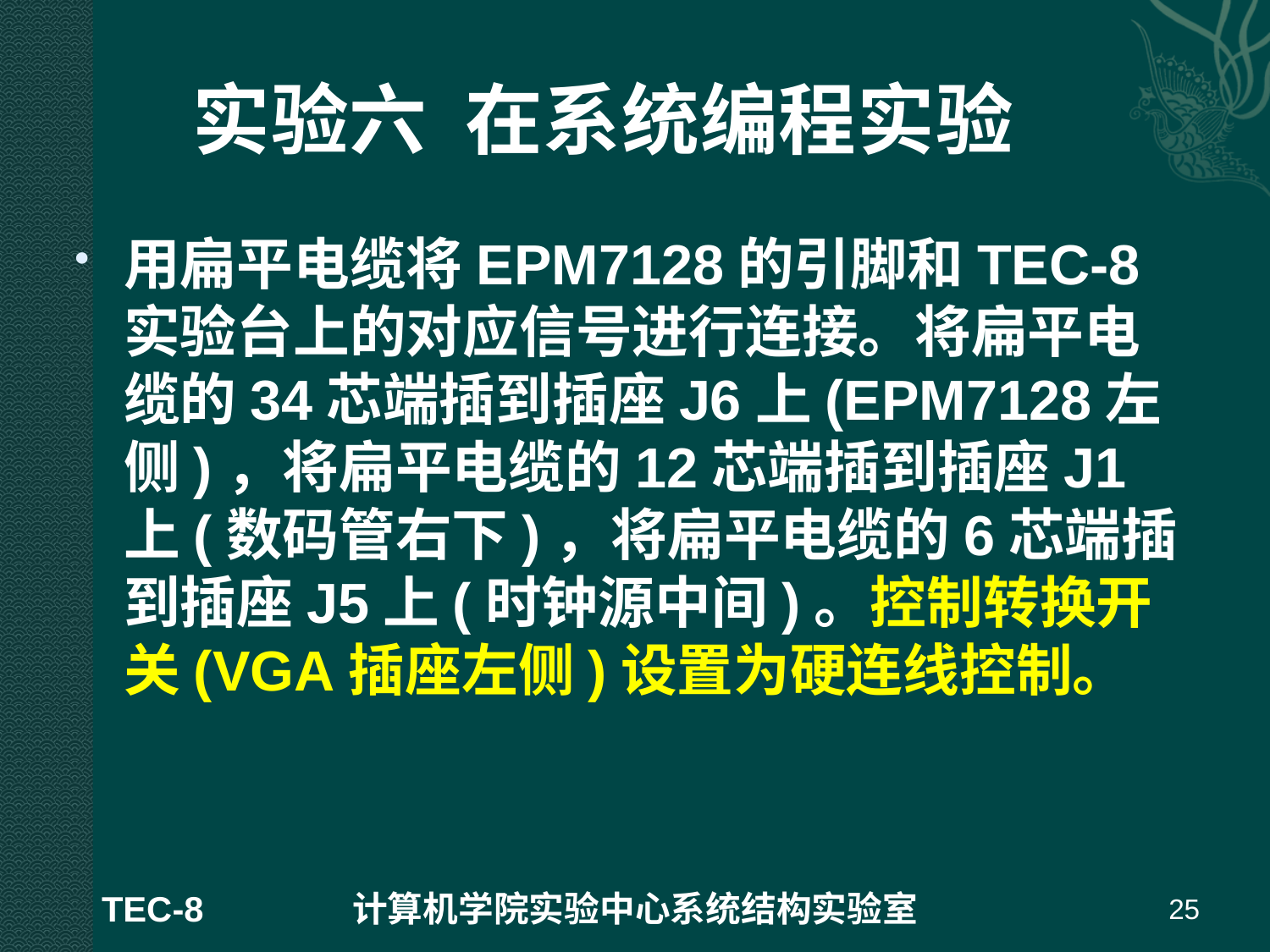

# 实验六  在系统编程实验
用扁平电缆将EPM7128的引脚和TEC-8实验台上的对应信号进行连接。将扁平电缆的34芯端插到插座J6上(EPM7128左侧)，将扁平电缆的12芯端插到插座J1上(数码管右下)，将扁平电缆的6芯端插到插座J5上(时钟源中间)。控制转换开关(VGA插座左侧)设置为硬连线控制。
TEC-8
计算机学院实验中心系统结构实验室
25